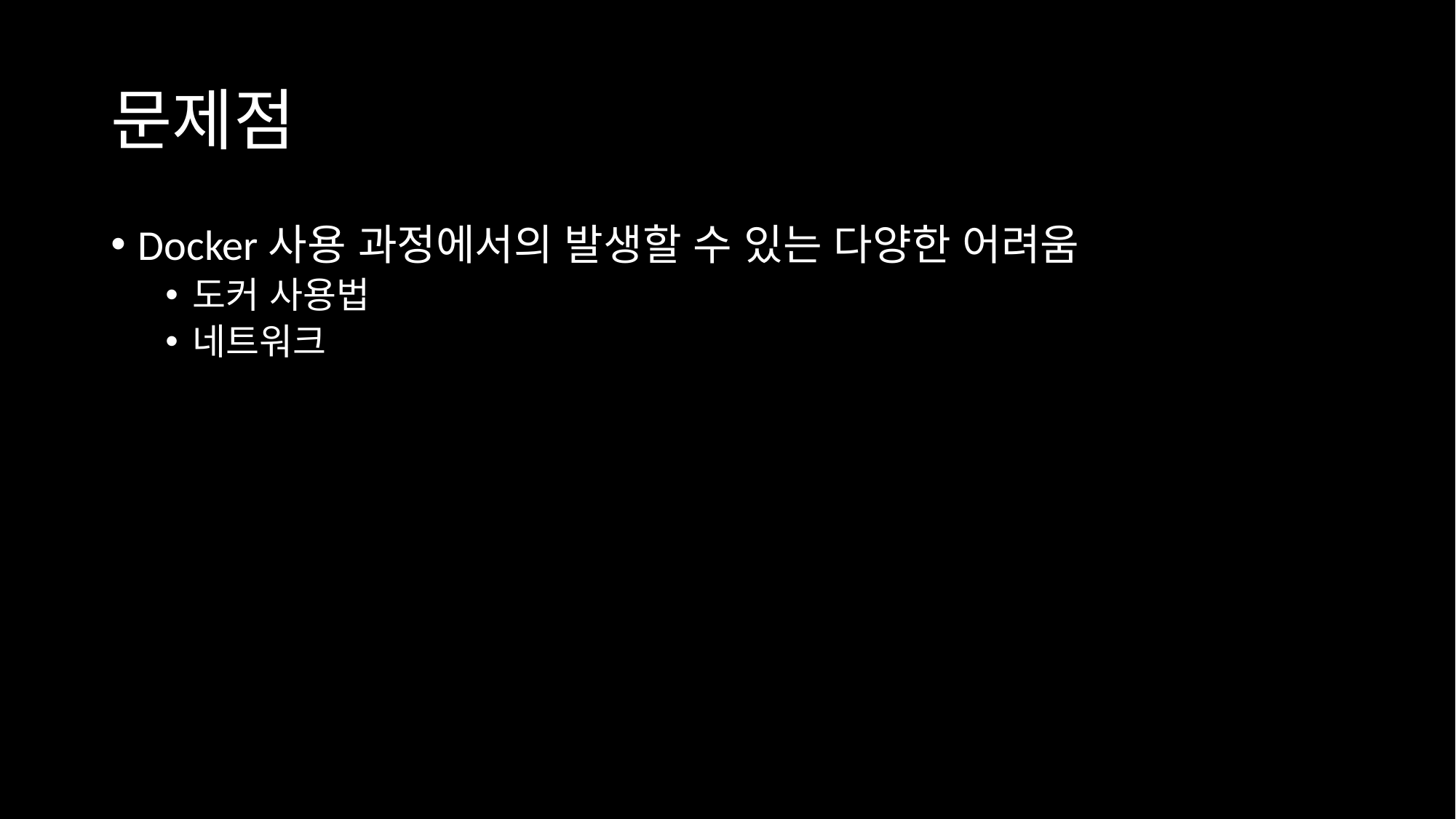

# 문제점
Docker사용 과정에서의 발생할 수 있는 다양한 어려움
도커 사용법
네트워크